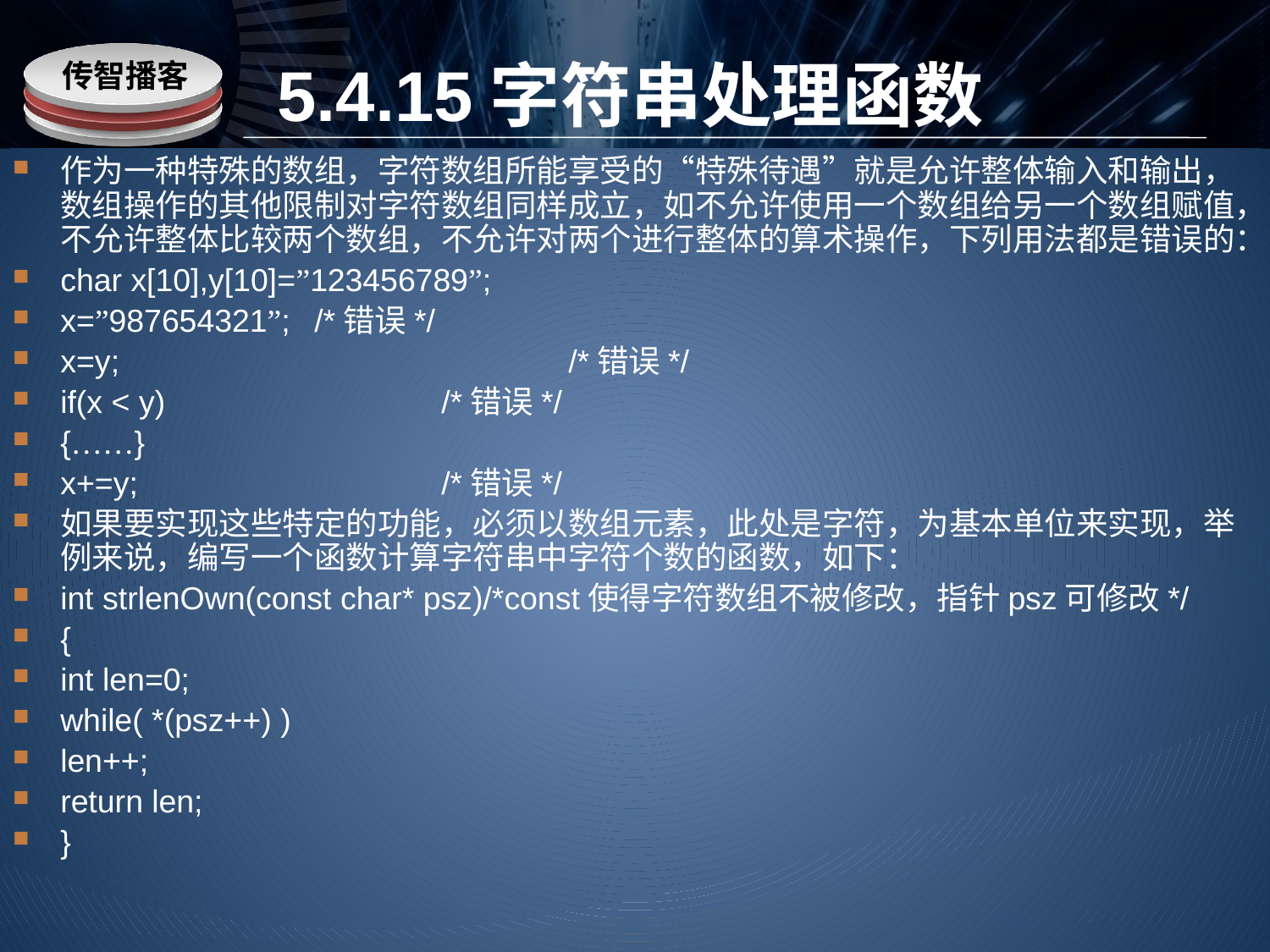

# 5.4.15字符串处理函数
作为一种特殊的数组，字符数组所能享受的“特殊待遇”就是允许整体输入和输出，数组操作的其他限制对字符数组同样成立，如不允许使用一个数组给另一个数组赋值，不允许整体比较两个数组，不允许对两个进行整体的算术操作，下列用法都是错误的：
char x[10],y[10]=”123456789”;
x=”987654321”;  	/*错误*/
x=y;				/*错误*/
if(x < y)			/*错误*/
{……}
x+=y;			/*错误*/
如果要实现这些特定的功能，必须以数组元素，此处是字符，为基本单位来实现，举例来说，编写一个函数计算字符串中字符个数的函数，如下：
int strlenOwn(const char* psz)/*const使得字符数组不被修改，指针psz可修改*/
{
int len=0;
while( *(psz++) )
len++;
return len;
}
www.itcast.cn